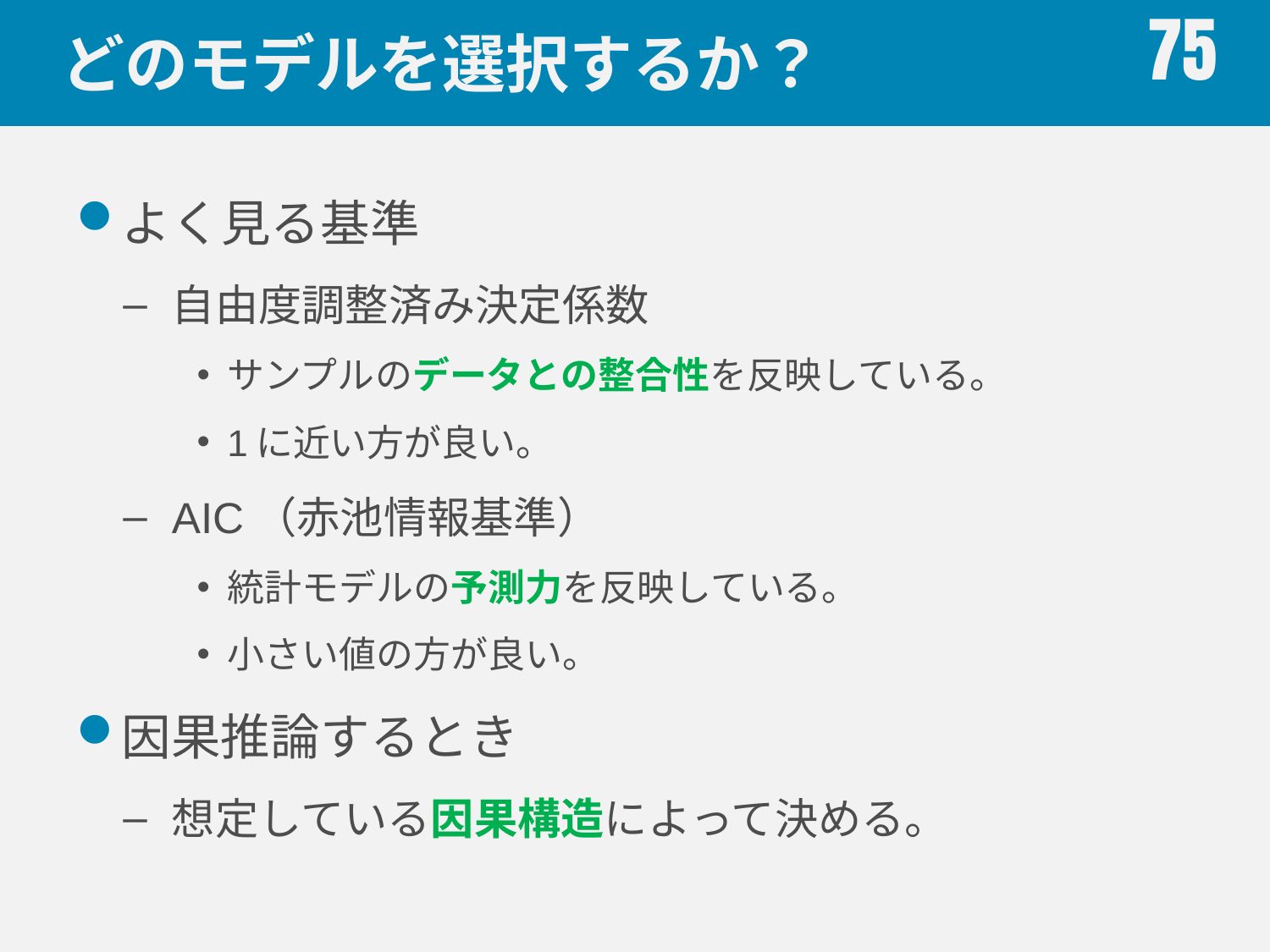

# どのモデルを選択するか？
 75
よく見る基準
自由度調整済み決定係数
サンプルのデータとの整合性を反映している。
1に近い方が良い。
AIC（赤池情報基準）
統計モデルの予測力を反映している。
小さい値の方が良い。
因果推論するとき
想定している因果構造によって決める。